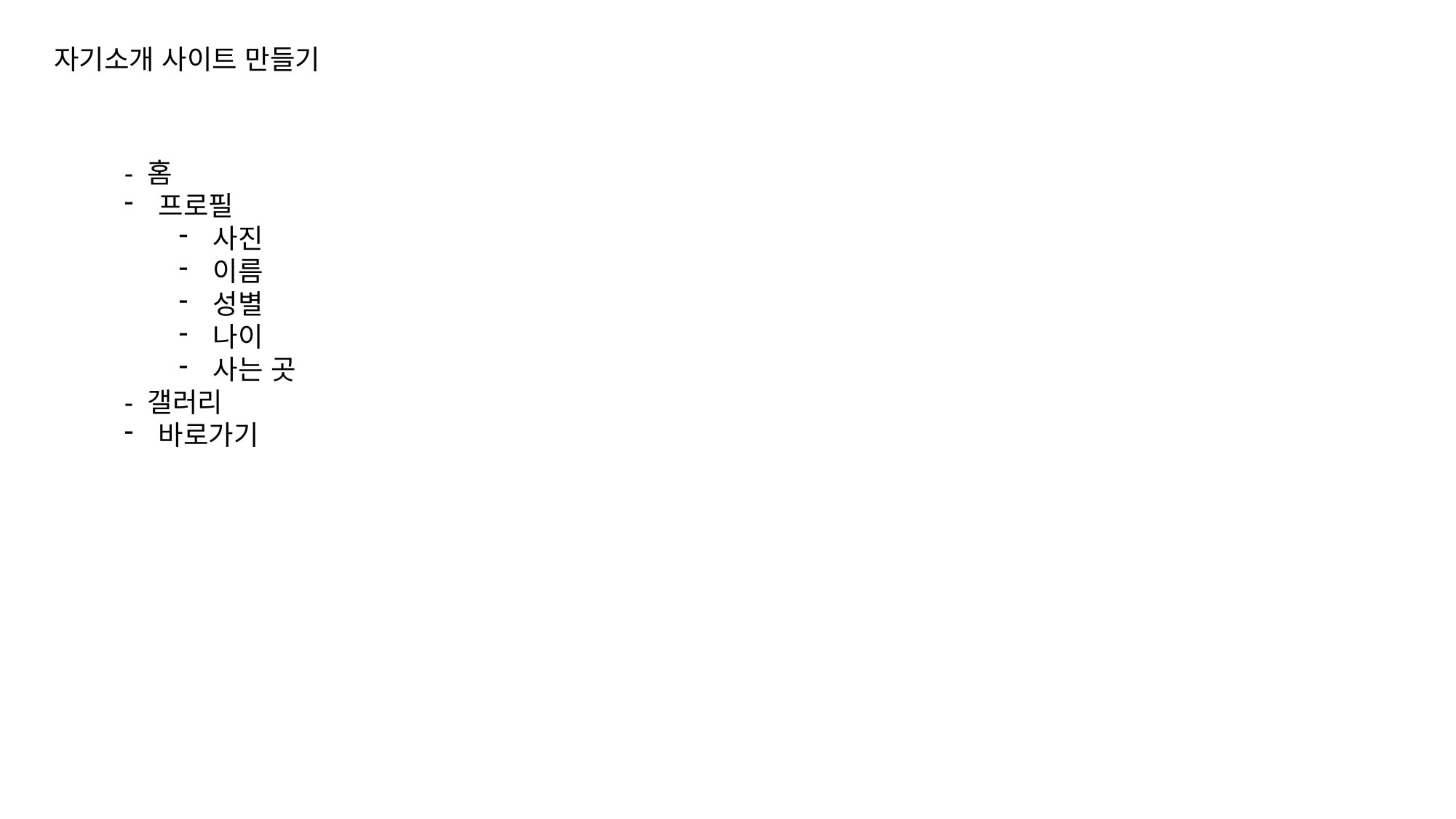

자기소개 사이트 만들기
- 홈
프로필
사진
이름
성별
나이
사는 곳
- 갤러리
바로가기